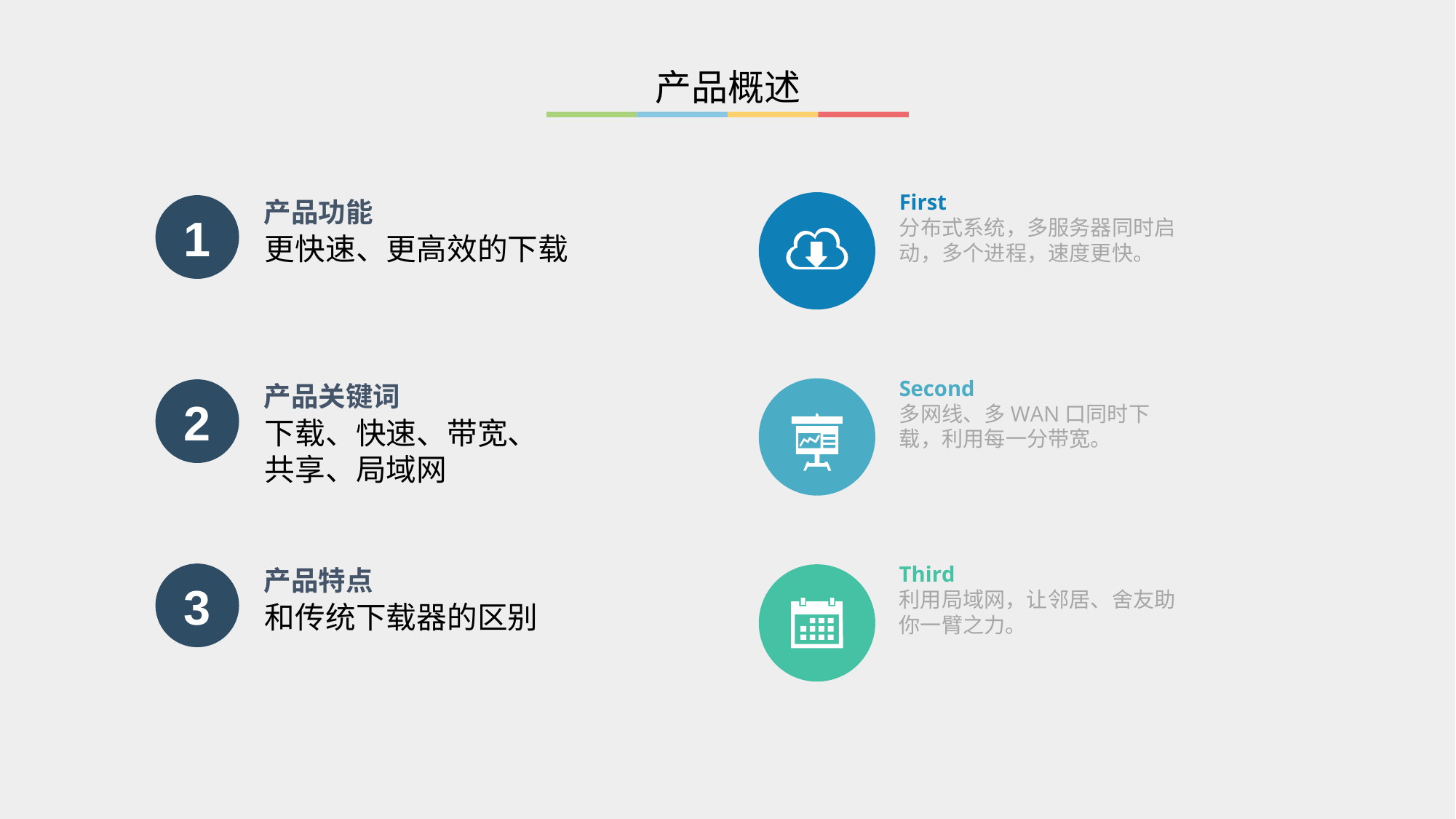

产品概述

First
分布式系统，多服务器同时启动，多个进程，速度更快。

Second
多网线、多WAN口同时下载，利用每一分带宽。

Third
利用局域网，让邻居、舍友助你一臂之力。

1
产品功能
更快速、更高效的下载
2
产品关键词
下载、快速、带宽、共享、局域网
3
产品特点
和传统下载器的区别